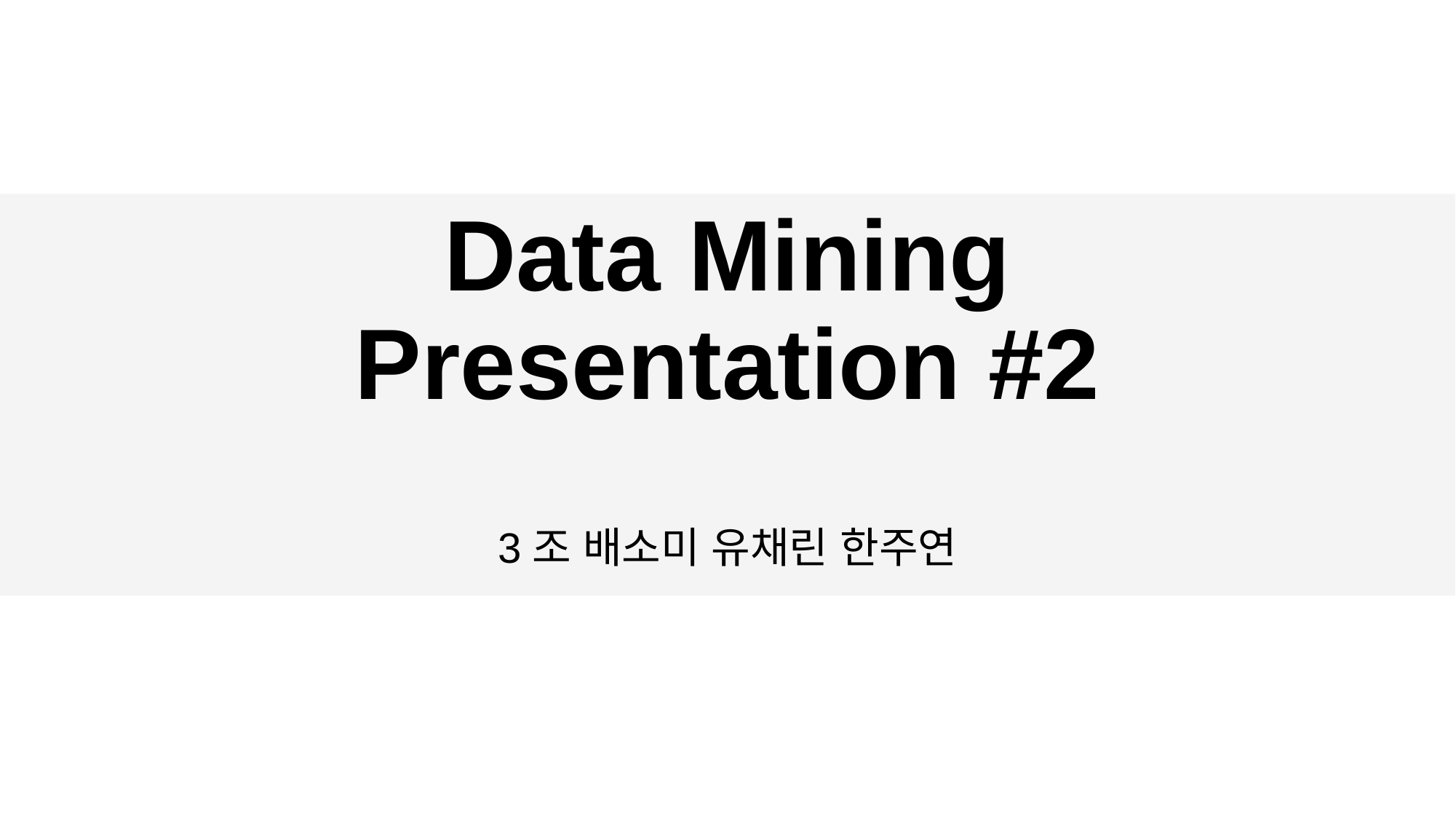

# Data Mining Presentation #2

3조 배소미 유채린 한주연